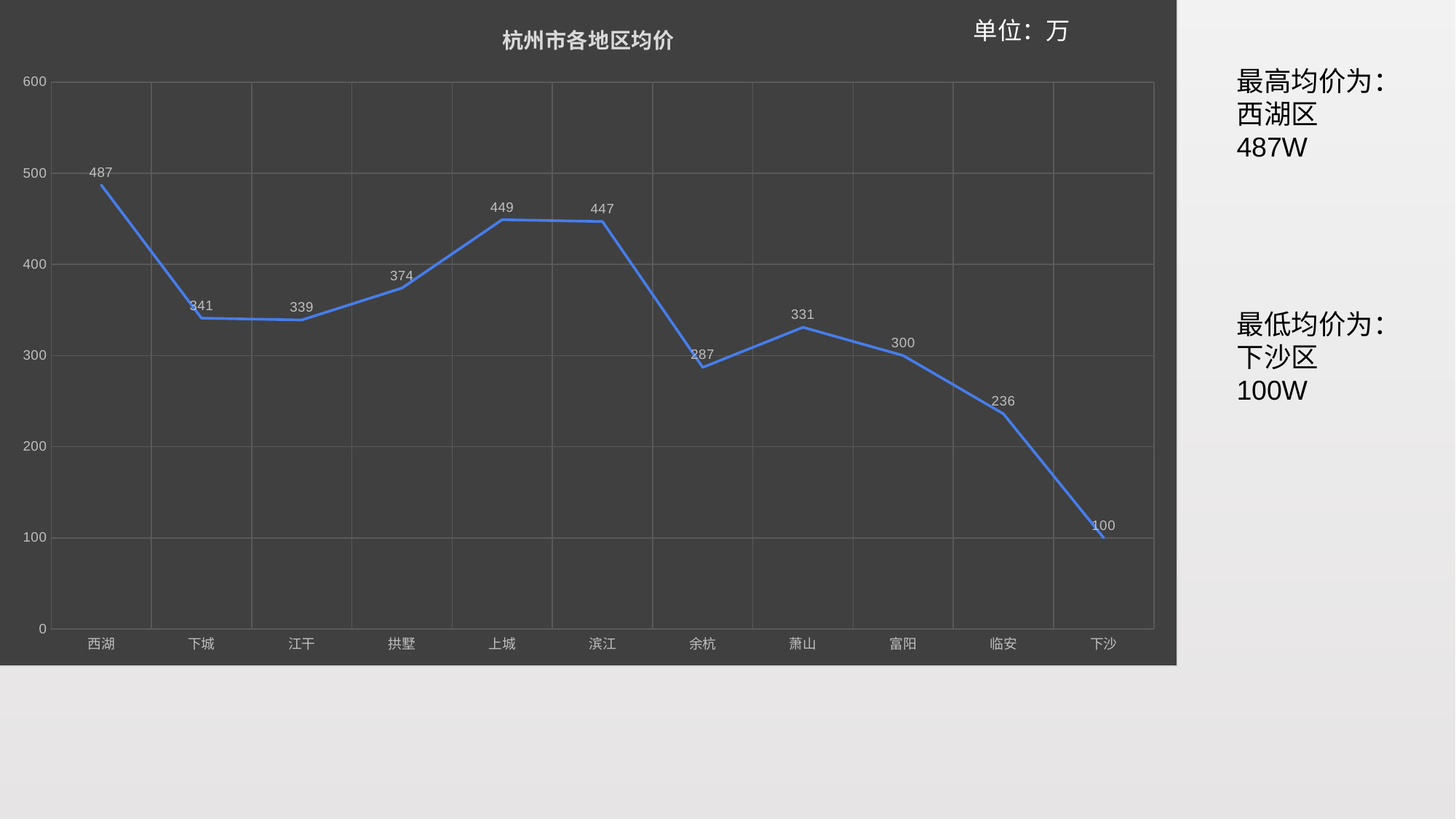

### Chart: 杭州市各地区均价

| Category |  |
|---|---|
| 西湖 | 487.0 |
| 下城 | 341.0 |
| 江干 | 339.0 |
| 拱墅 | 374.0 |
| 上城 | 449.0 |
| 滨江 | 447.0 |
| 余杭 | 287.0 |
| 萧山 | 331.0 |
| 富阳 | 300.0 |
| 临安 | 236.0 |
| 下沙 | 100.0 |
单位：万
最高均价为：
西湖区
487W
最低均价为：
下沙区
100W